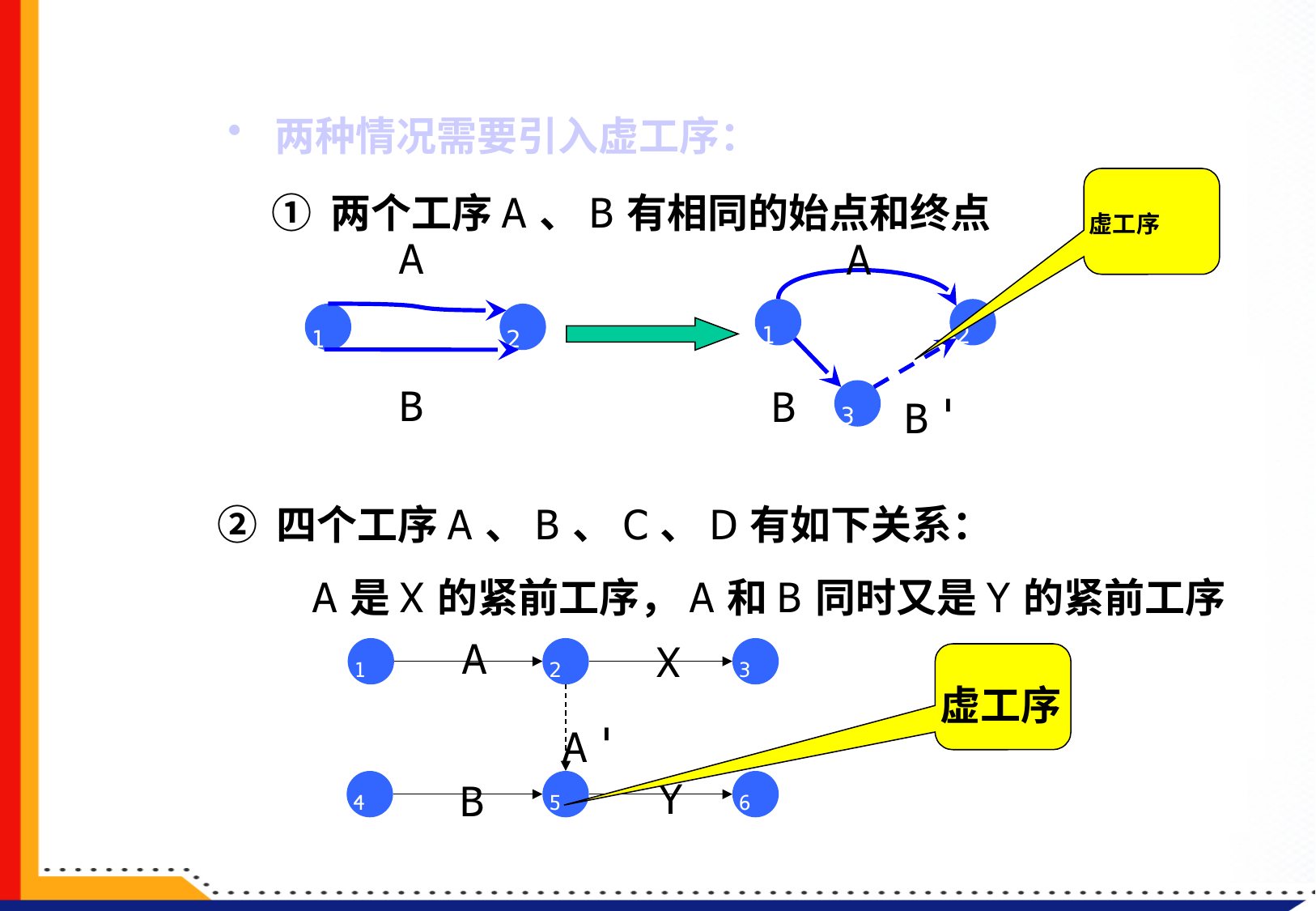

两种情况需要引入虚工序：
 ① 两个工序A、B有相同的始点和终点
虚工序
A
1
2
B
A
1
2

B
B '
3

② 四个工序A、B、C、D有如下关系：
        A是X的紧前工序，A和B同时又是Y的紧前工序
A
X
1
2
3
A '
Y
B
4
5
6
虚工序